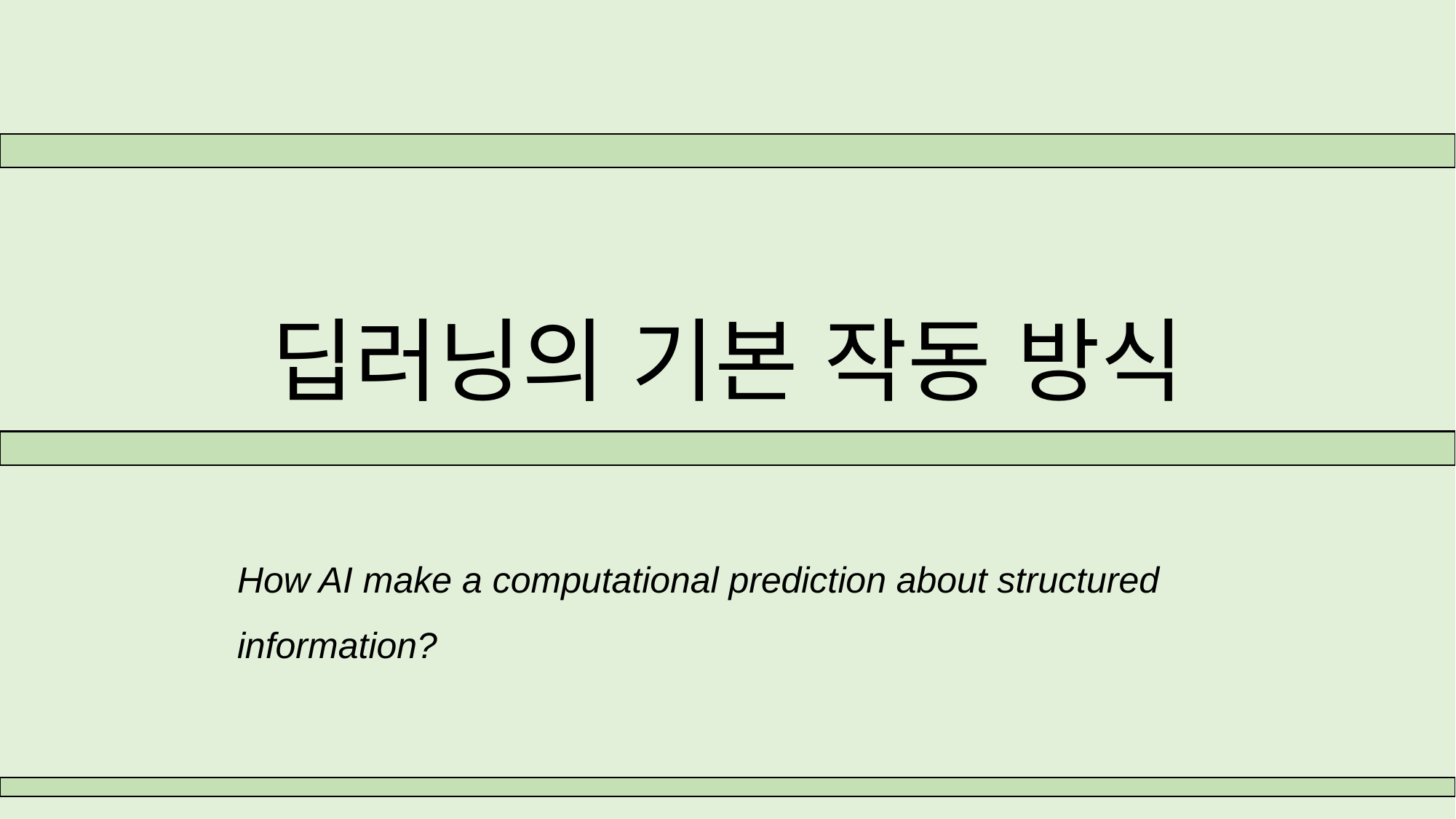

# 딥러닝의 기본 작동 방식

How AI make a computational prediction about structured information?